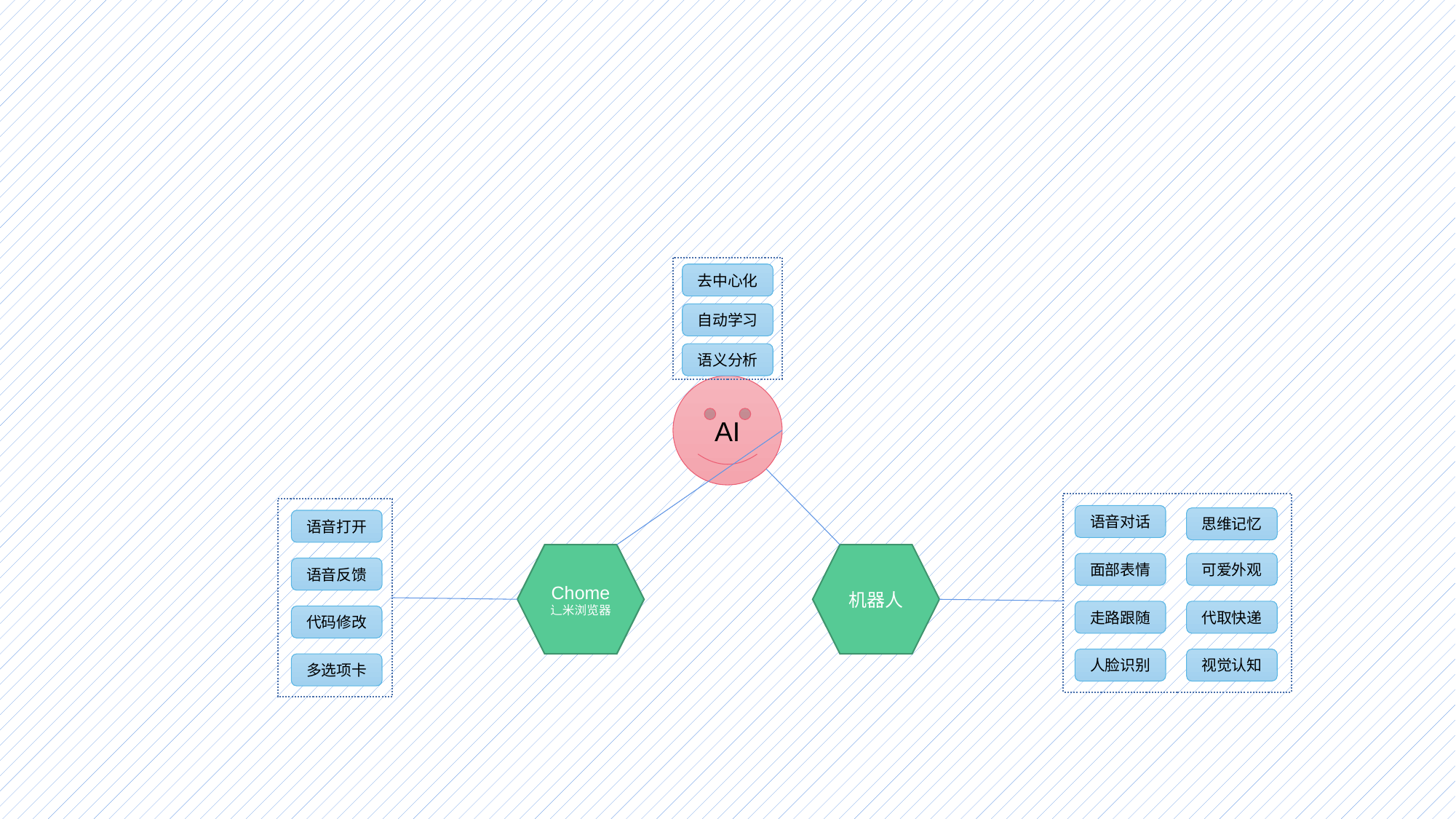

去中心化
自动学习
语义分析
AI

语音对话
思维记忆
语音打开
Chome
辶米浏览器
机器人
面部表情
可爱外观
语音反馈
走路跟随
代取快递
代码修改
人脸识别
视觉认知
多选项卡